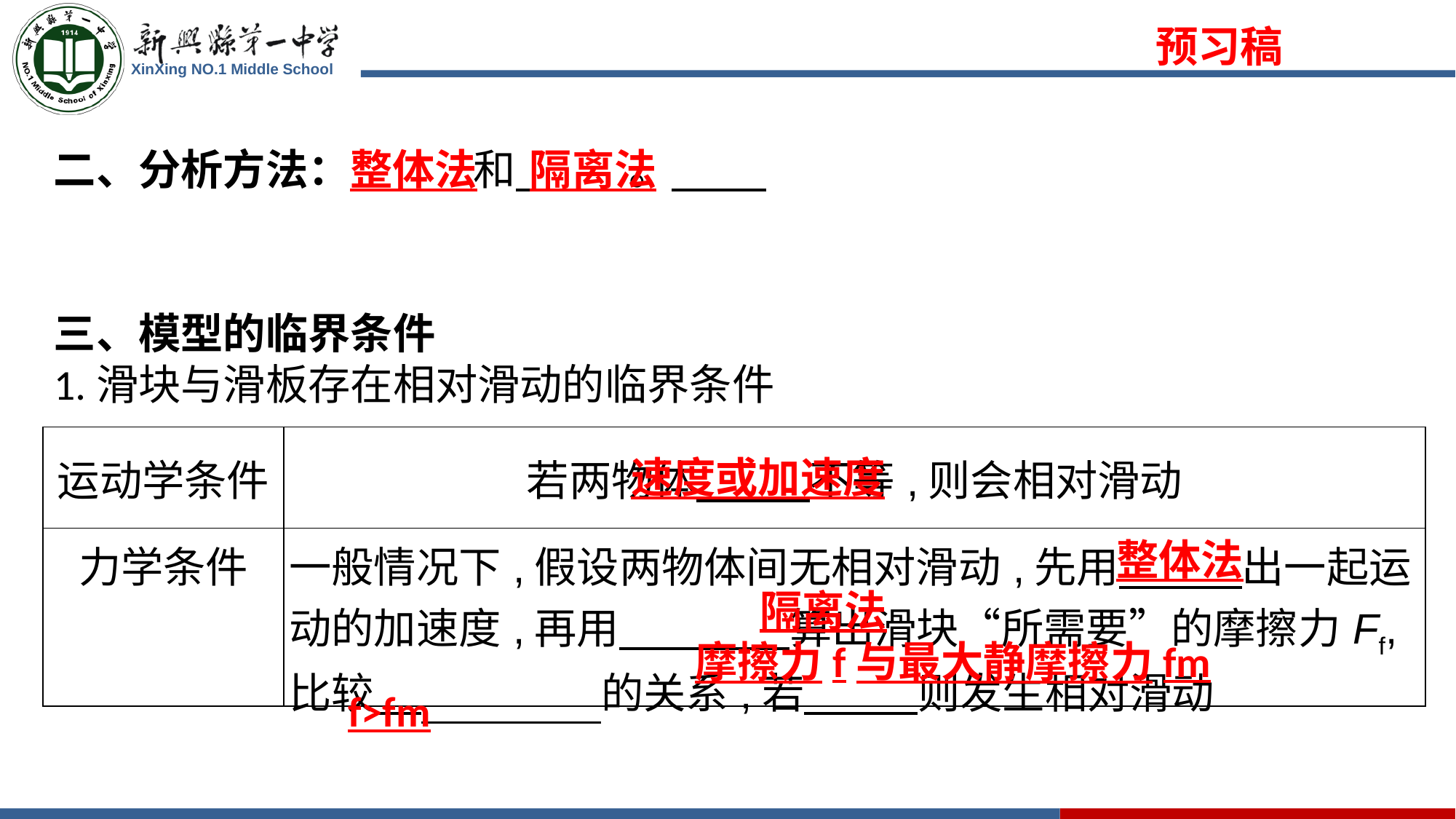

预习稿
二、分析方法：             和            。
整体法
隔离法
三、模型的临界条件
1.滑块与滑板存在相对滑动的临界条件
| 运动学条件 | 若两物体 不等,则会相对滑动 |
| --- | --- |
| 力学条件 | 一般情况下,假设两物体间无相对滑动,先用 出一起运动的加速度,再用 算出滑块“所需要”的摩擦力Ff,比较 的关系,若 则发生相对滑动 |
速度或加速度
整体法
隔离法
摩擦力f与最大静摩擦力fm
f>fm